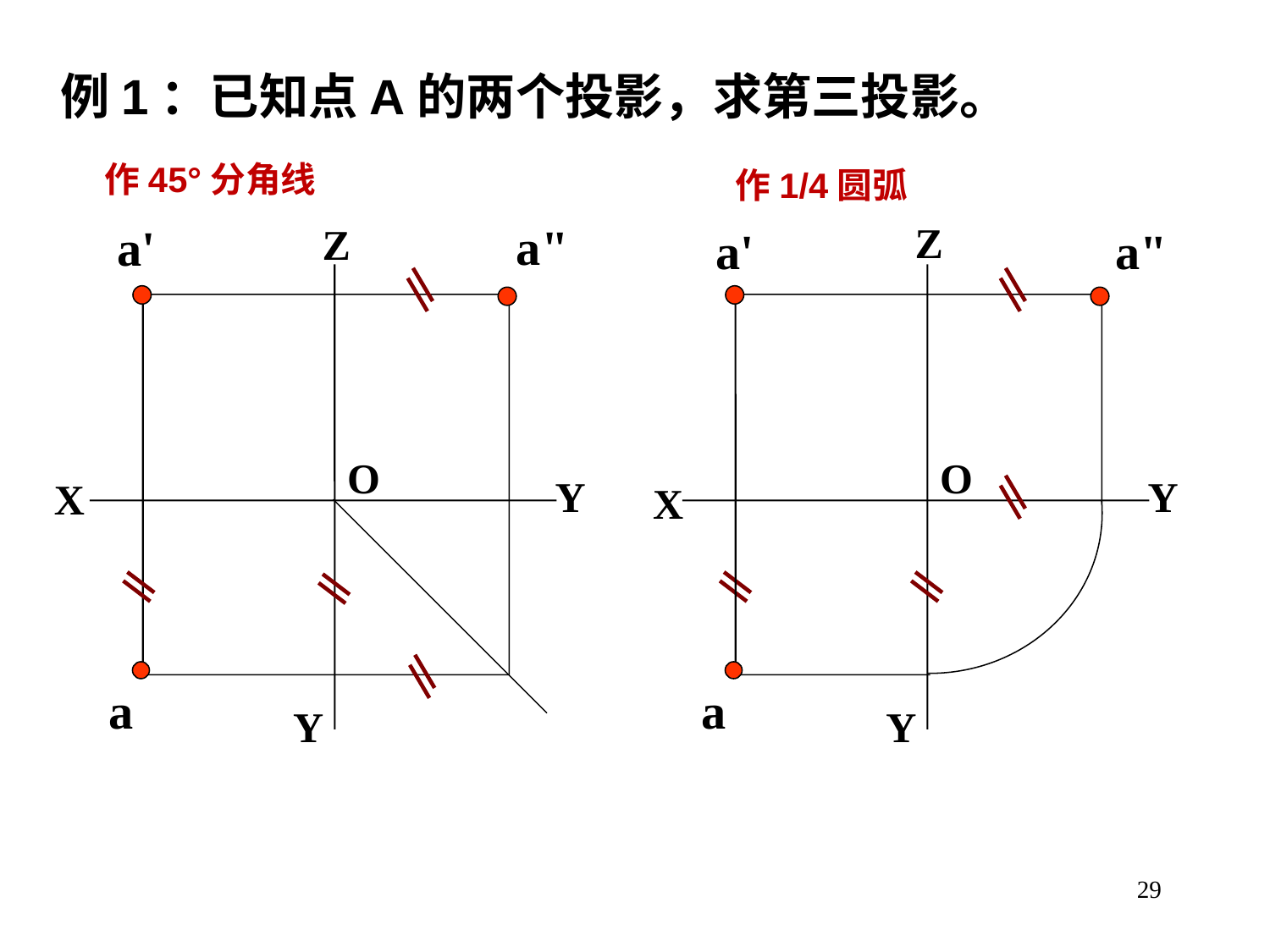

例1：已知点A的两个投影，求第三投影。
作45°分角线
作1/4圆弧
Z
a'

O
Y
X

a
Y

a"
a'
Z
a"

O
Y
X

a

Y
29